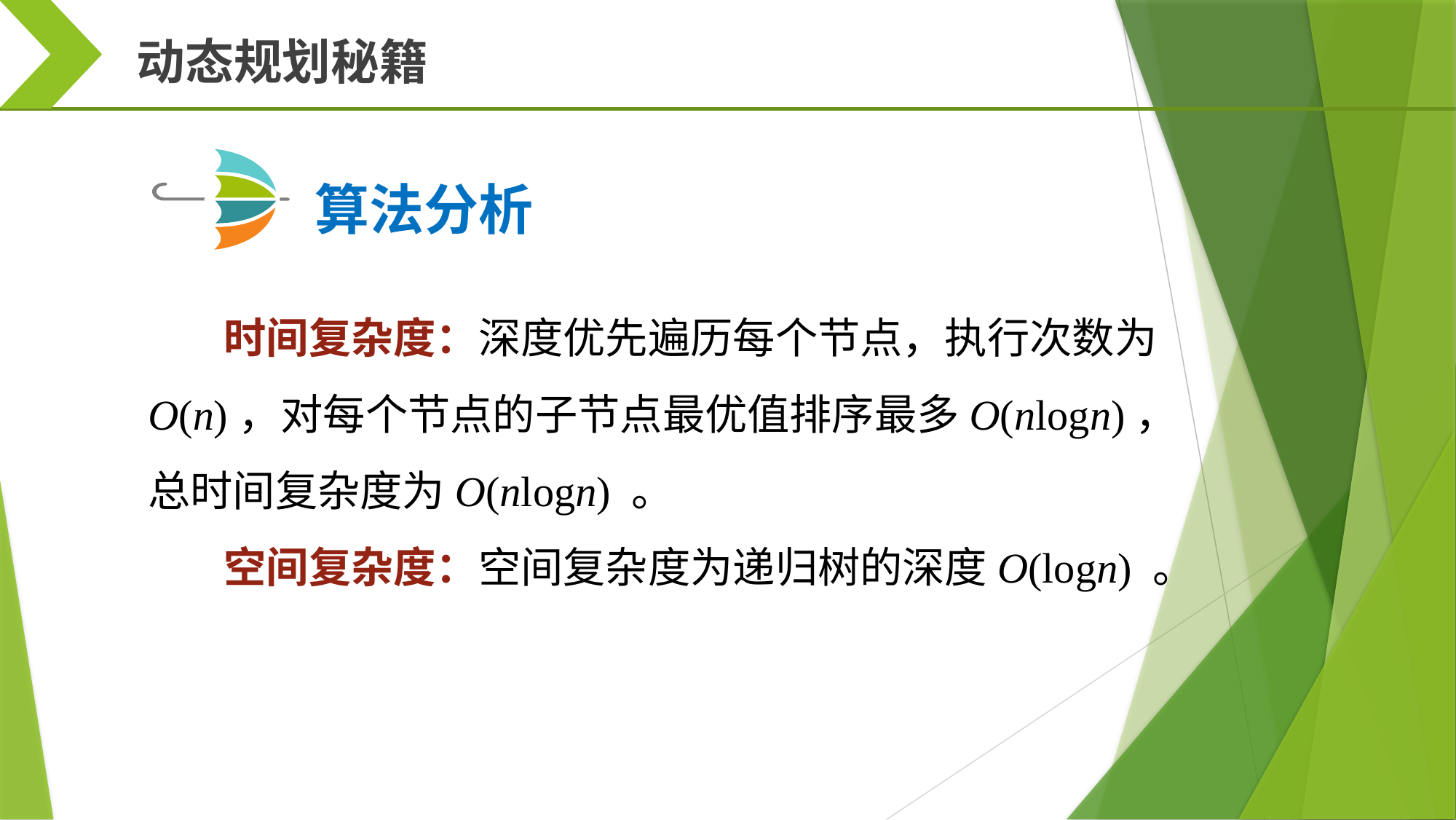

动态规划秘籍

算法分析
时间复杂度：深度优先遍历每个节点，执行次数为O(n)，对每个节点的子节点最优值排序最多O(nlogn)，总时间复杂度为O(nlogn) 。
空间复杂度：空间复杂度为递归树的深度O(logn) 。